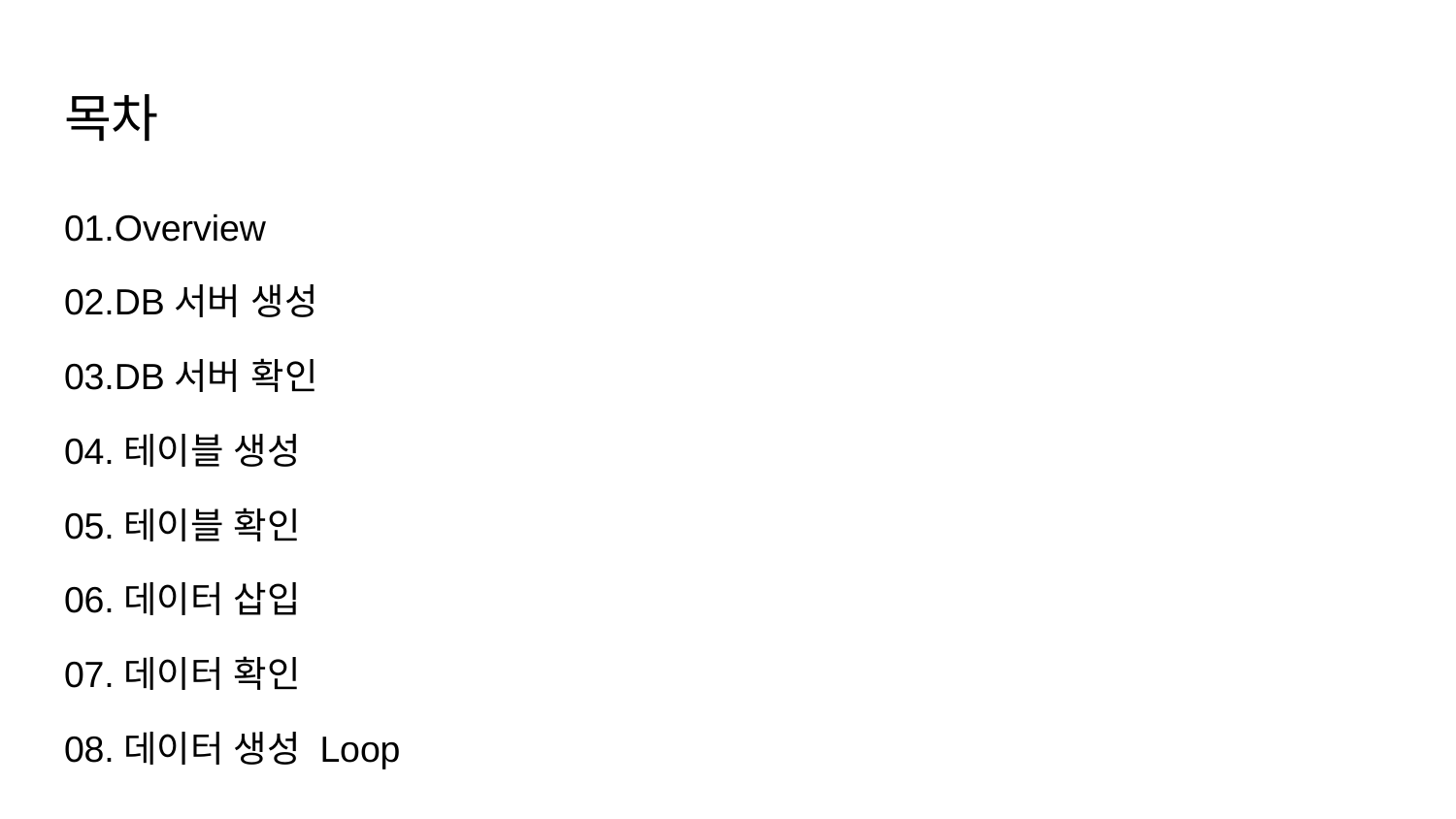

# 목차
01.Overview
02.DB서버 생성
03.DB서버 확인
04.테이블 생성
05.테이블 확인
06.데이터 삽입
07.데이터 확인
08.데이터 생성 Loop